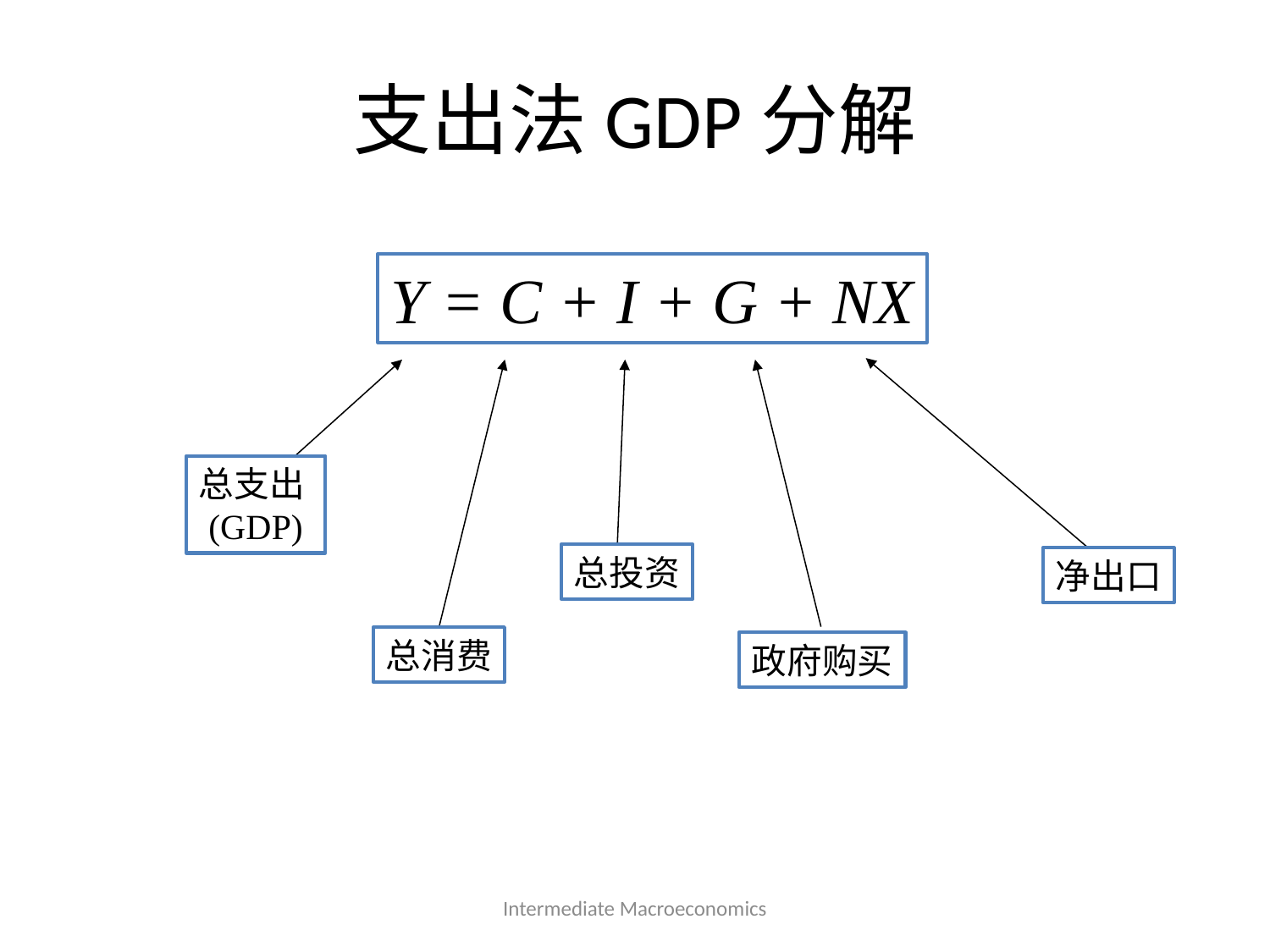

# 支出法GDP分解
Y = C + I + G + NX

净出口

总投资

总消费

总支出
(GDP)

政府购买
Intermediate Macroeconomics